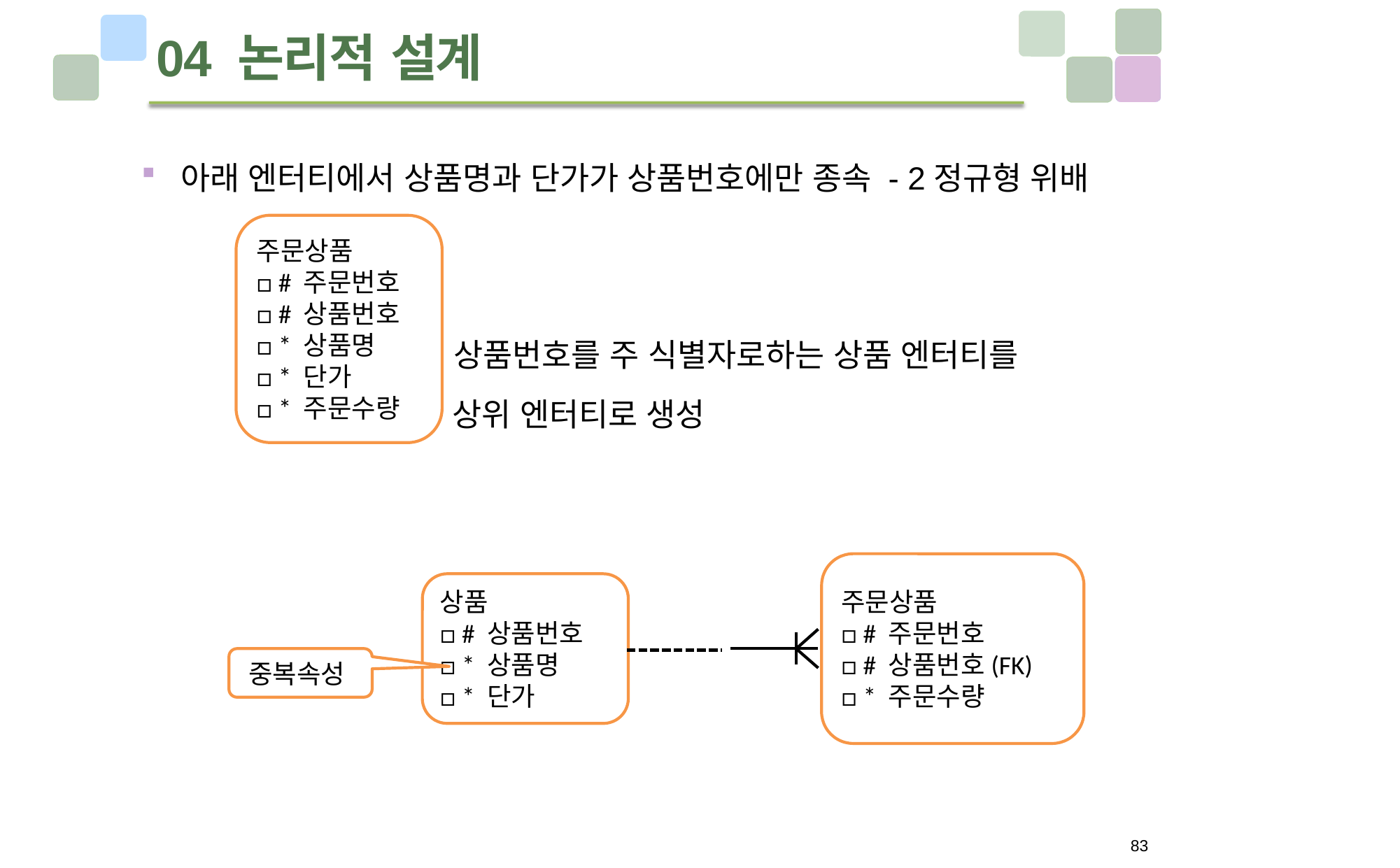

# 04 논리적 설계
아래 엔터티에서 상품명과 단가가 상품번호에만 종속 - 2정규형 위배

                             => 상품번호를 주 식별자로하는 상품 엔터티를
                                  상위 엔터티로 생성
주문상품
□ # 주문번호
□ # 상품번호
□ * 상품명
□ * 단가
□ * 주문수량
주문상품
□ # 주문번호
□ # 상품번호(FK)
□ * 주문수량
상품
□ # 상품번호
□ * 상품명
□ * 단가
중복속성
83